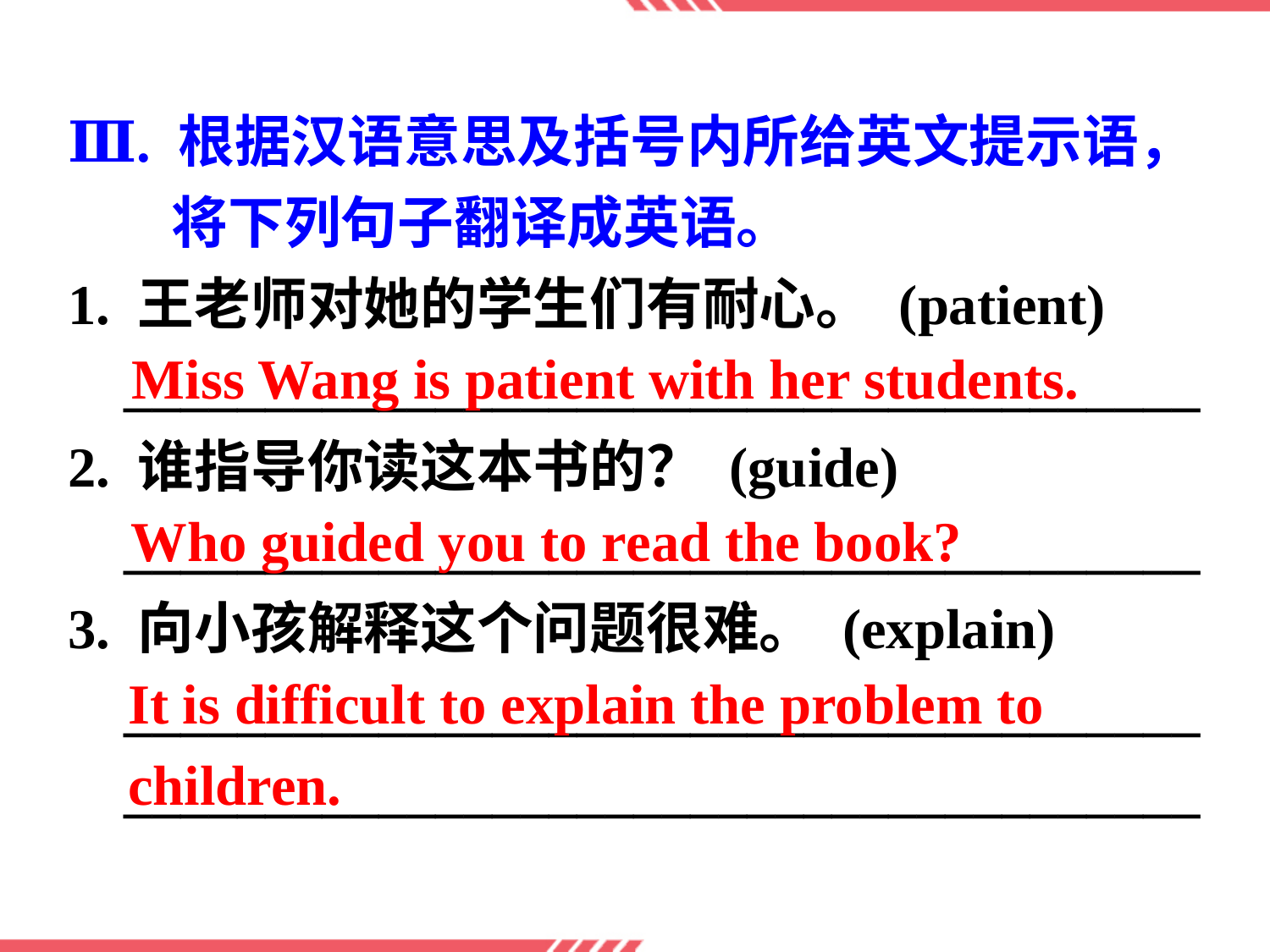

Ⅲ. 根据汉语意思及括号内所给英文提示语，
       将下列句子翻译成英语。
1. 王老师对她的学生们有耐心。 (patient)
    ______________________________________
2. 谁指导你读这本书的？ (guide)
    ______________________________________
3. 向小孩解释这个问题很难。 (explain)
    ______________________________________
    ______________________________________
Miss Wang is patient with her students.
Who guided you to read the book?
It is difficult to explain the problem to children.